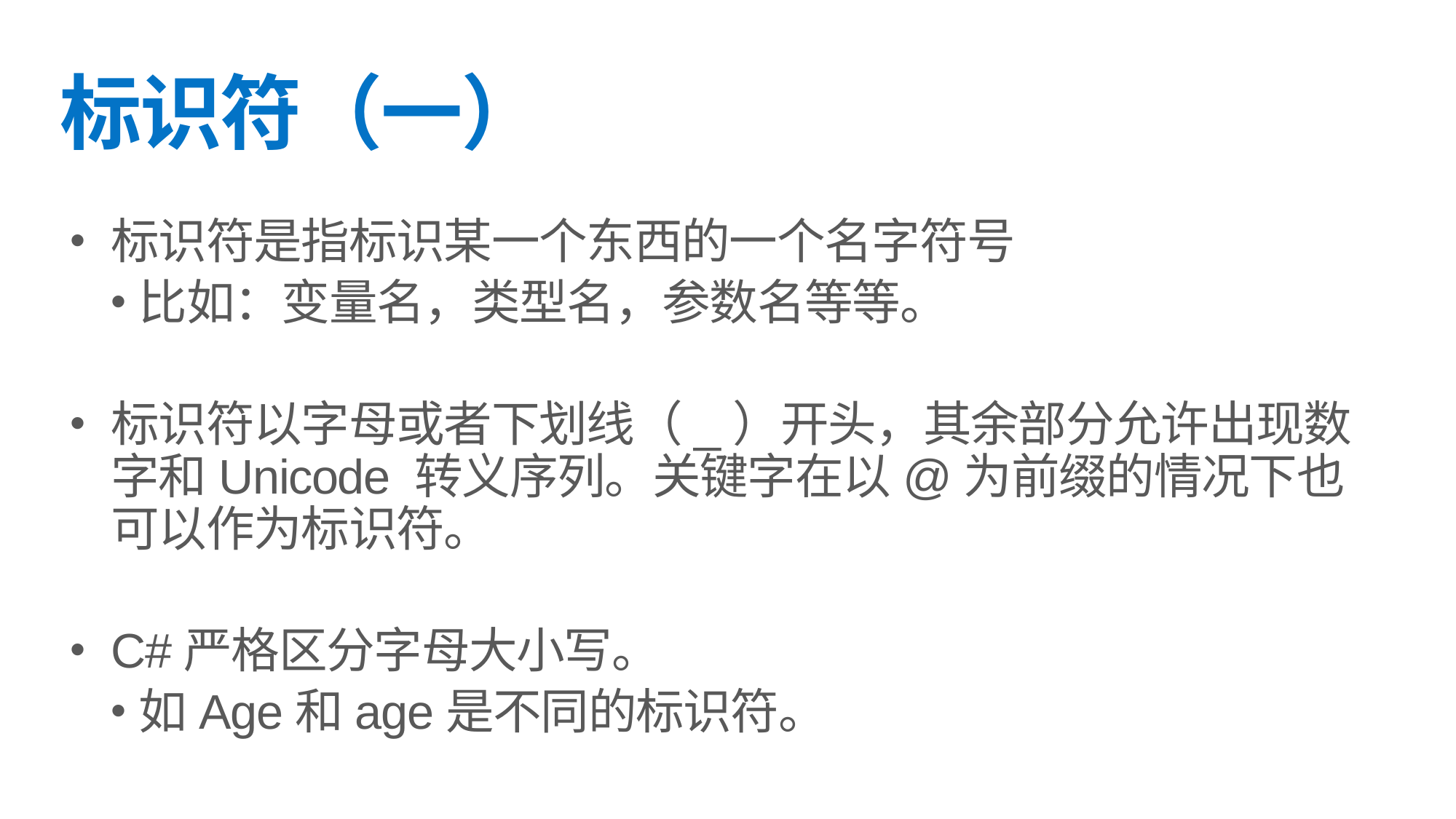

# 标识符（一）

标识符是指标识某一个东西的一个名字符号
比如：变量名，类型名，参数名等等。

标识符以字母或者下划线（_）开头，其余部分允许出现数字和Unicode 转义序列。关键字在以@为前缀的情况下也可以作为标识符。

C#严格区分字母大小写。
如Age和age是不同的标识符。